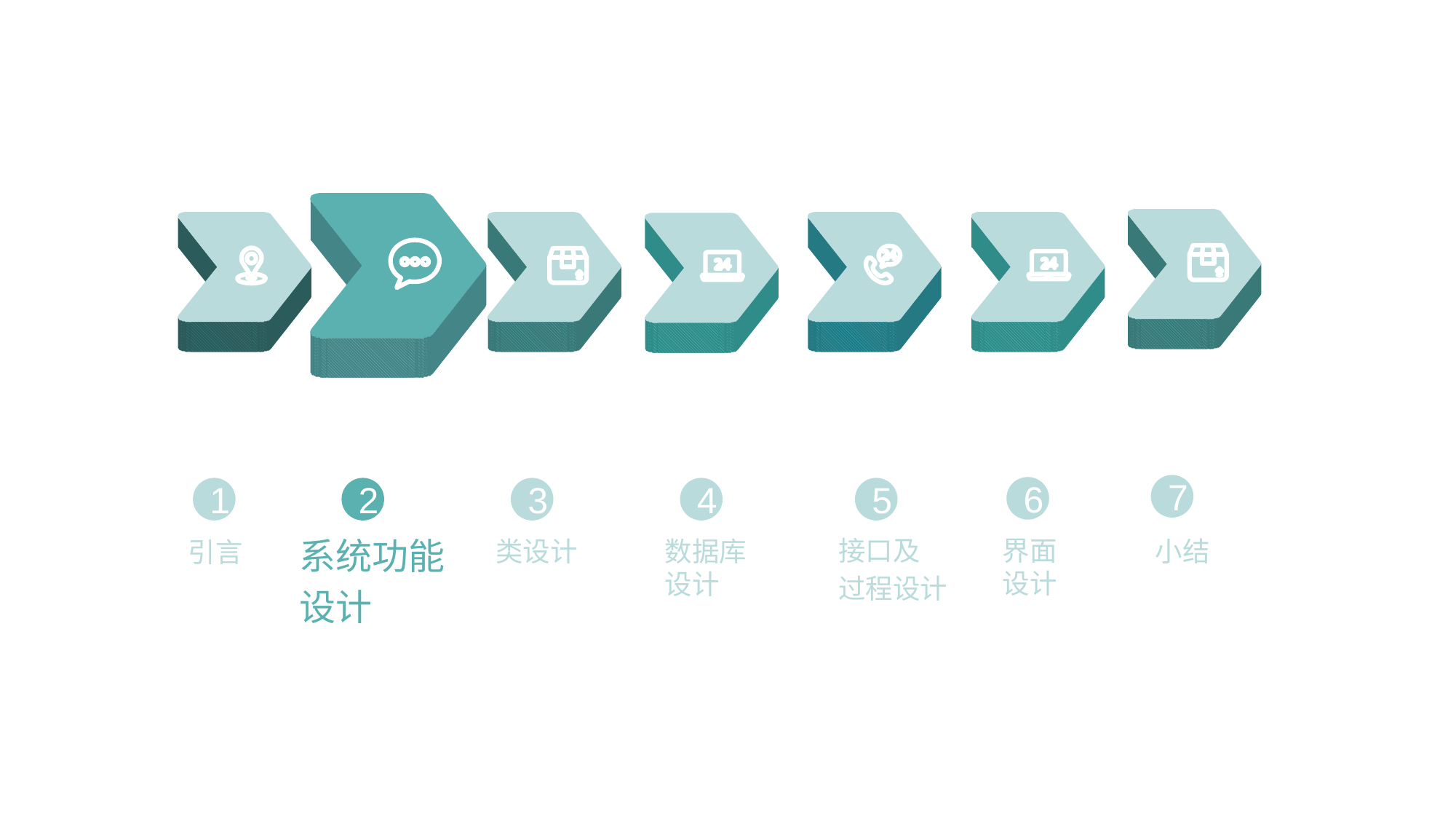

7
小结
6
界面设计
1
引言
2
系统功能
设计
3
类设计
4
数据库设计
5
接口及
过程设计